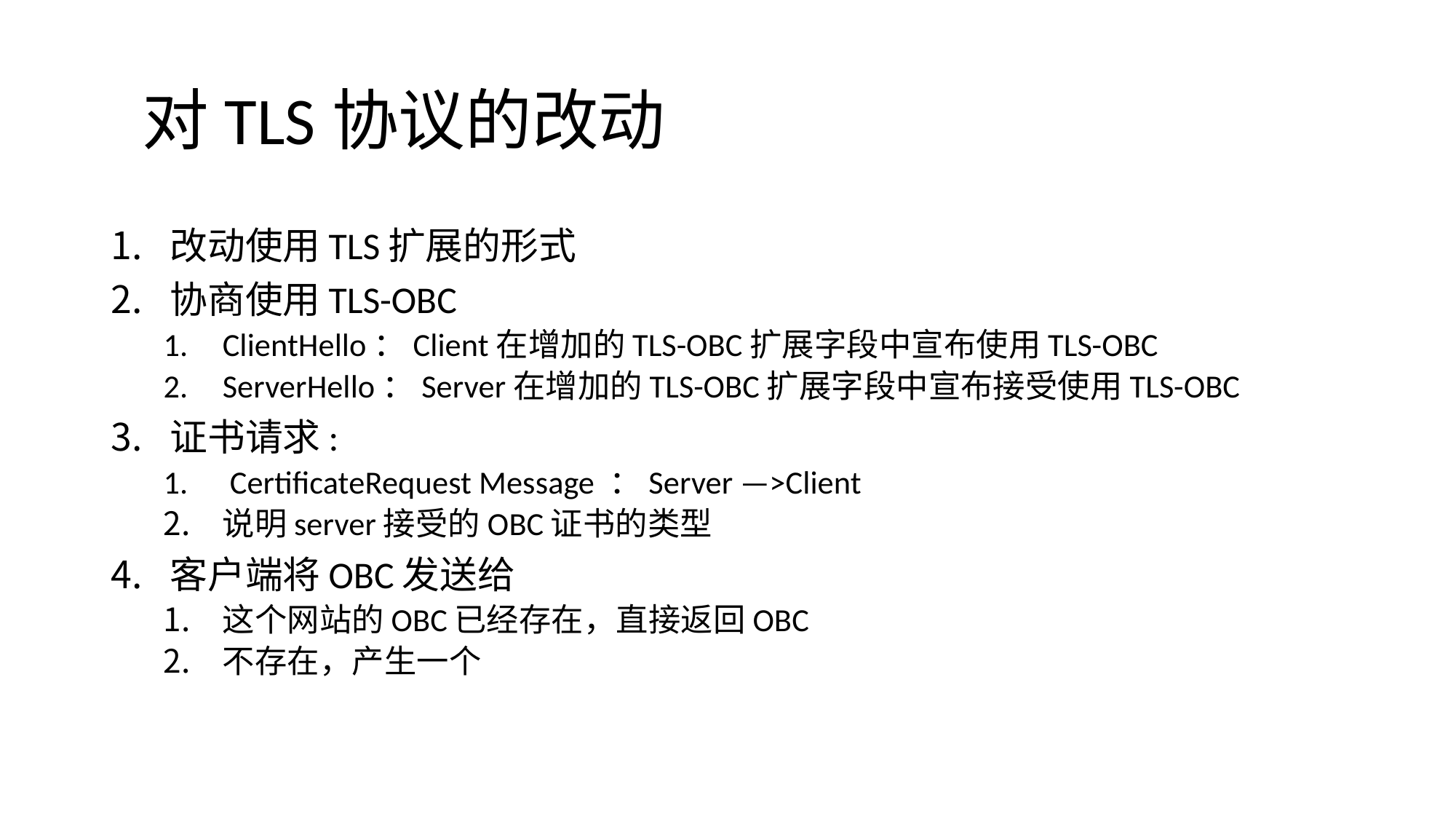

# 对TLS协议的改动
改动使用TLS扩展的形式
协商使用TLS-OBC
ClientHello：Client在增加的TLS-OBC扩展字段中宣布使用TLS-OBC
ServerHello：Server在增加的TLS-OBC扩展字段中宣布接受使用TLS-OBC
证书请求:
 CertificateRequest Message ：Server —>Client
说明server接受的OBC证书的类型
客户端将OBC发送给
这个网站的OBC已经存在，直接返回OBC
不存在，产生一个